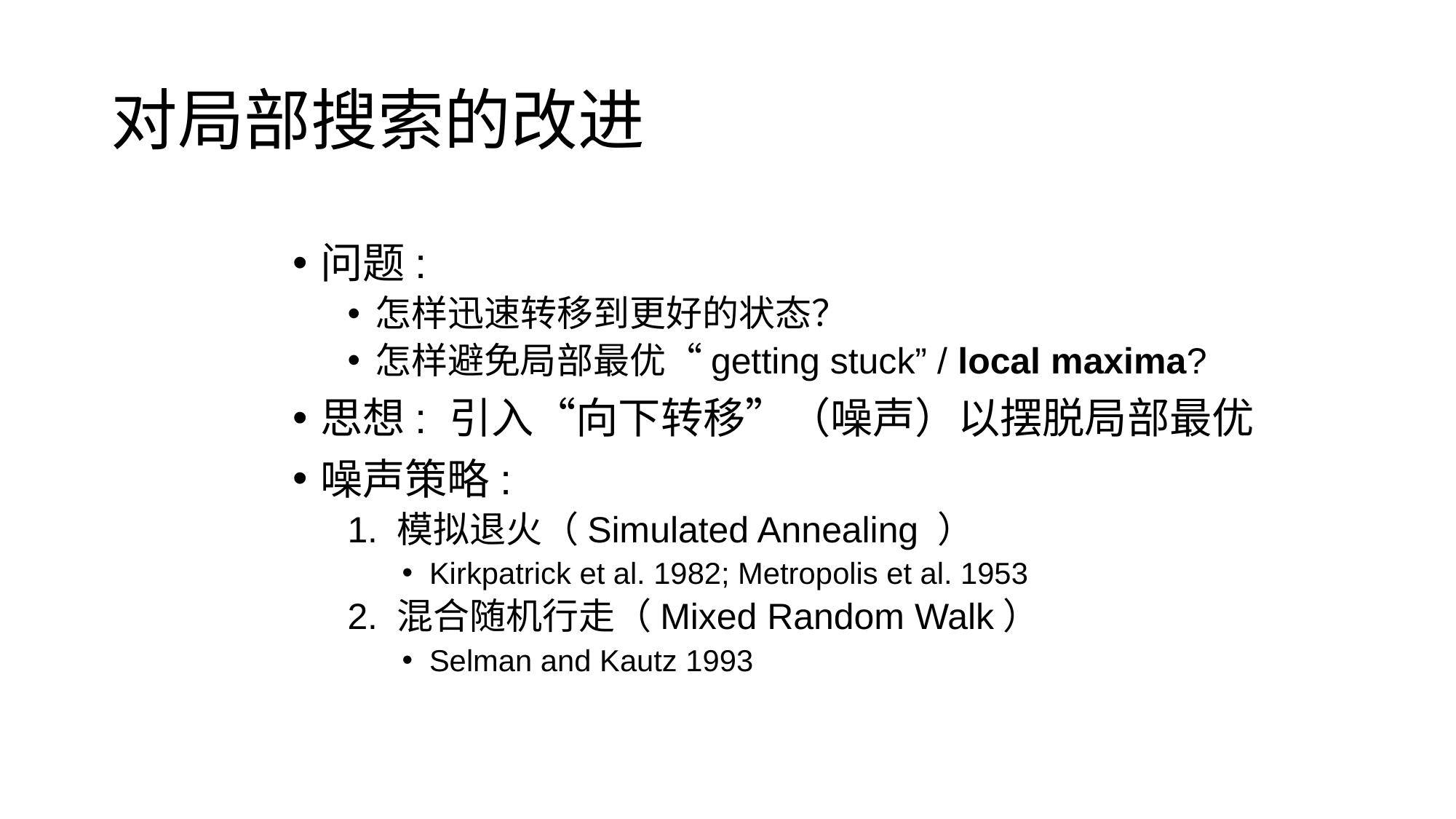

# 对局部搜索的改进
问题:
怎样迅速转移到更好的状态？
怎样避免局部最优“getting stuck” / local maxima?
思想: 引入“向下转移”（噪声）以摆脱局部最优
噪声策略:
1. 模拟退火（Simulated Annealing ）
Kirkpatrick et al. 1982; Metropolis et al. 1953
2. 混合随机行走（Mixed Random Walk）
Selman and Kautz 1993